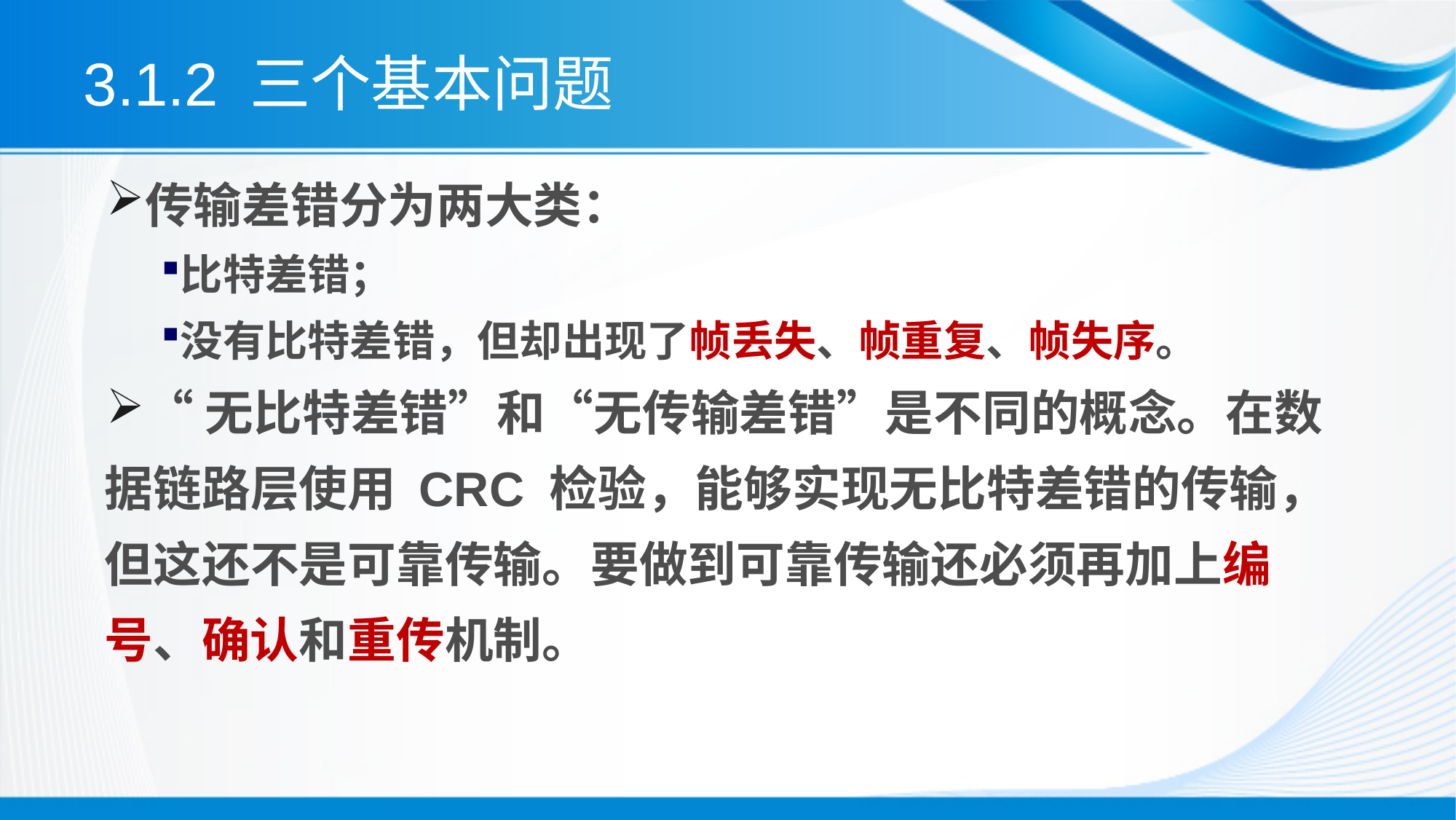

# 3.1.2 三个基本问题
传输差错分为两大类：
比特差错；
没有比特差错，但却出现了帧丢失、帧重复、帧失序。
“无比特差错”和“无传输差错”是不同的概念。在数据链路层使用 CRC 检验，能够实现无比特差错的传输，但这还不是可靠传输。要做到可靠传输还必须再加上编号、确认和重传机制。